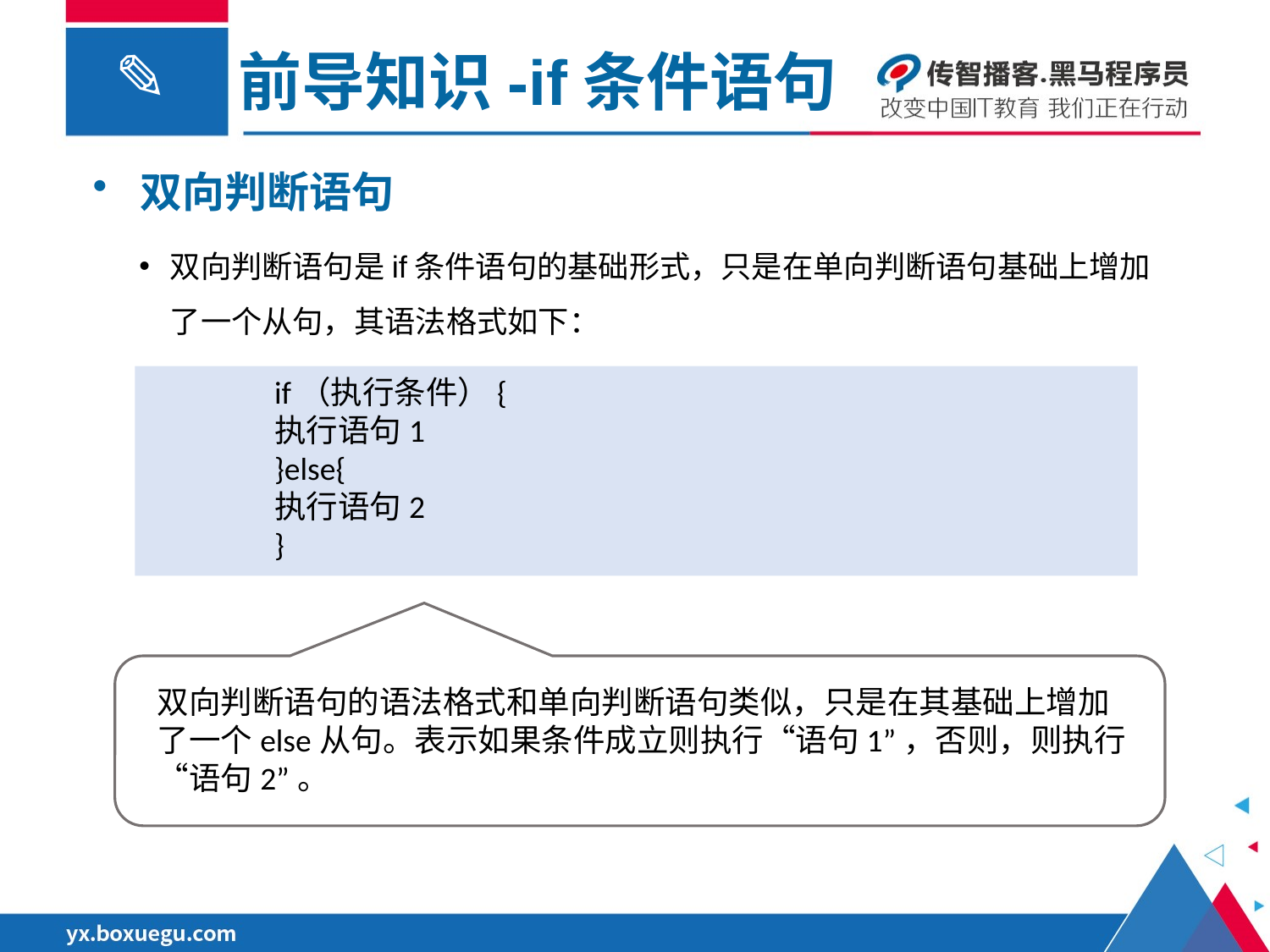

前导知识-if条件语句
双向判断语句
双向判断语句是if条件语句的基础形式，只是在单向判断语句基础上增加了一个从句，其语法格式如下：

if（执行条件）{
执行语句1
}else{
执行语句2
}

双向判断语句的语法格式和单向判断语句类似，只是在其基础上增加了一个else从句。表示如果条件成立则执行“语句1”，否则，则执行“语句2”。